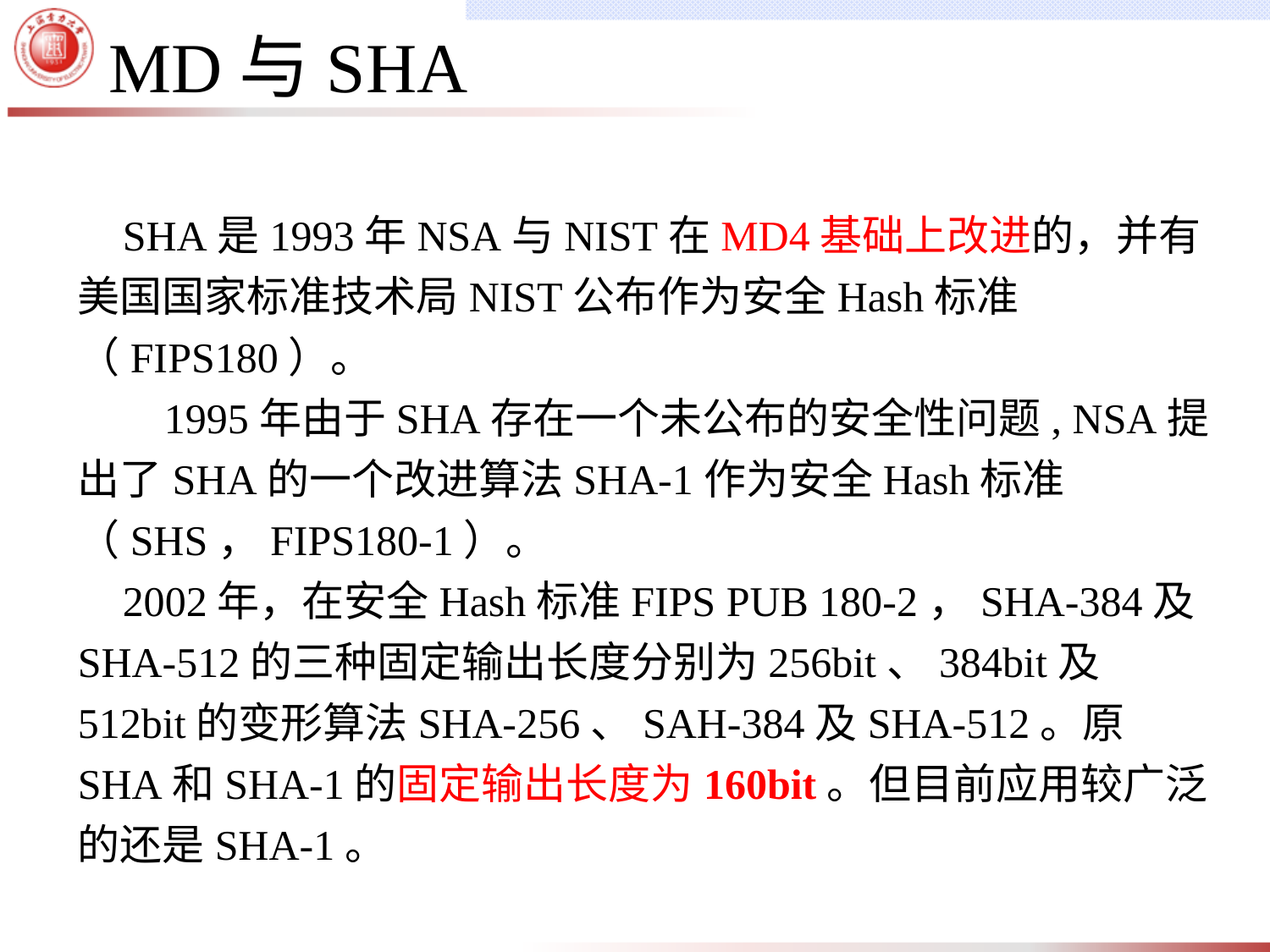

MD与SHA

    SHA是1993年NSA与NIST在MD4基础上改进的，并有美国国家标准技术局NIST公布作为安全Hash标准（FIPS180）。
        1995年由于SHA存在一个未公布的安全性问题, NSA提出了SHA的一个改进算法SHA-1作为安全Hash标准（SHS，FIPS180-1）。
    2002年，在安全Hash标准FIPS PUB 180-2，SHA-384及SHA-512的三种固定输出长度分别为256bit、384bit及512bit的变形算法SHA-256、SAH-384及SHA-512。原SHA和SHA-1的固定输出长度为160bit。但目前应用较广泛的还是SHA-1。